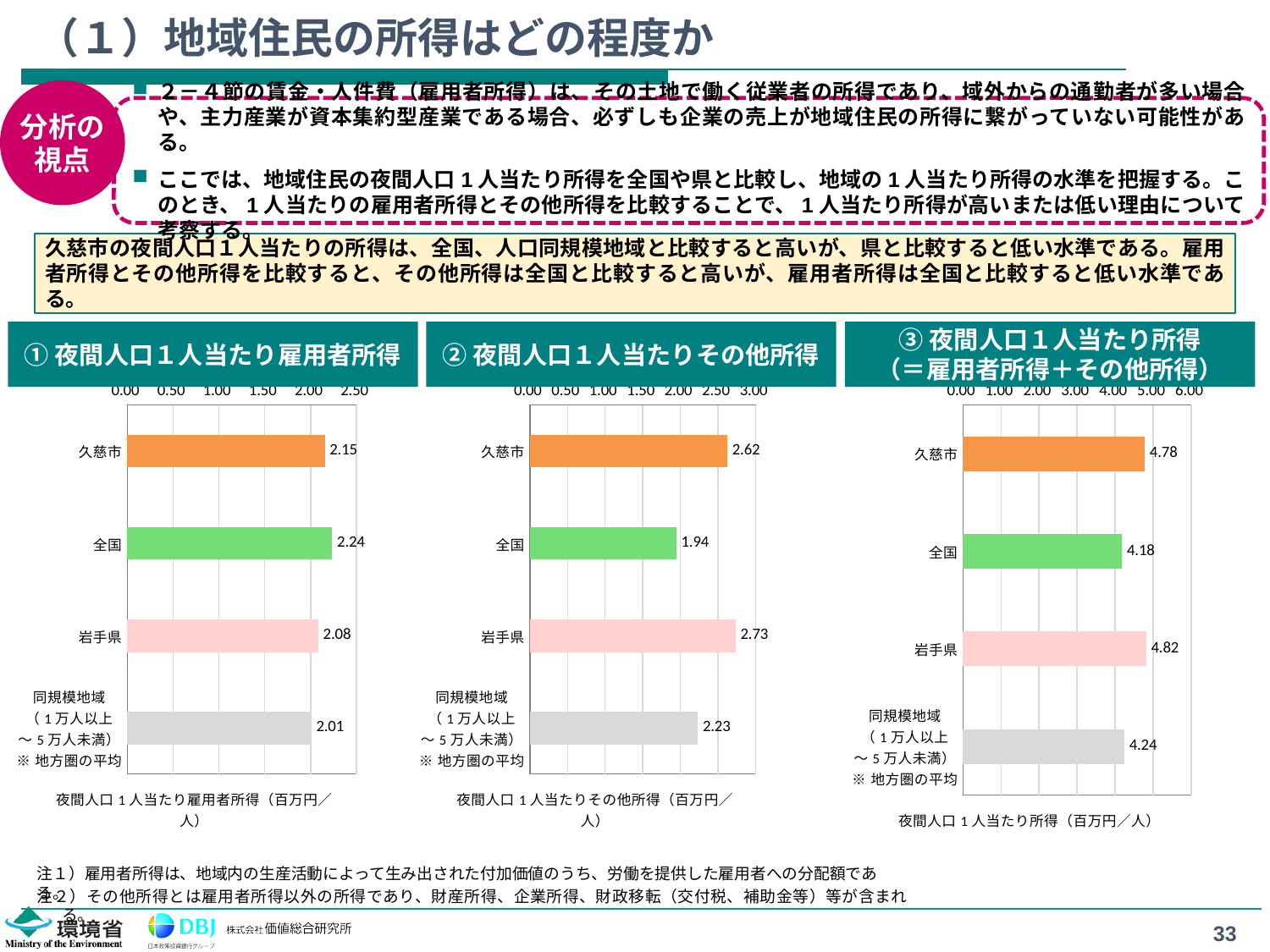

# （１）地域住民の所得はどの程度か
分析の
視点
２－４節の賃金・人件費（雇用者所得）は、その土地で働く従業者の所得であり、域外からの通勤者が多い場合や、主力産業が資本集約型産業である場合、必ずしも企業の売上が地域住民の所得に繋がっていない可能性がある。
ここでは、地域住民の夜間人口1人当たり所得を全国や県と比較し、地域の1人当たり所得の水準を把握する。このとき、1人当たりの雇用者所得とその他所得を比較することで、1人当たり所得が高いまたは低い理由について考察する。
久慈市の夜間人口１人当たりの所得は、全国、人口同規模地域と比較すると高いが、県と比較すると低い水準である。雇用者所得とその他所得を比較すると、その他所得は全国と比較すると高いが、雇用者所得は全国と比較すると低い水準である。
①夜間人口１人当たり雇用者所得
②夜間人口１人当たりその他所得
③夜間人口１人当たり所得
（＝雇用者所得＋その他所得）

### Chart

| Category |  |
|---|---|
| 久慈市 | 2.154409210172242 |
| 全国 | 2.235719476001275 |
| 岩手県 | 2.083136399004975 |
| 同規模地域
（1万人以上
～5万人未満）
※地方圏の平均 | 2.0084877711779106 |

### Chart

| Category |  |
|---|---|
| 久慈市 | 2.623743598537369 |
| 全国 | 1.9447838170341576 |
| 岩手県 | 2.7346834803449465 |
| 同規模地域
（1万人以上
～5万人未満）
※地方圏の平均 | 2.2315872036682944 |

### Chart

| Category |  |
|---|---|
| 久慈市 | 4.778152808709611 |
| 全国 | 4.180503293035432 |
| 岩手県 | 4.817819879349921 |
| 同規模地域
（1万人以上
～5万人未満）
※地方圏の平均 | 4.2400749748462045 |
注１）雇用者所得は、地域内の生産活動によって生み出された付加価値のうち、労働を提供した雇用者への分配額である。
注２）その他所得とは雇用者所得以外の所得であり、財産所得、企業所得、財政移転（交付税、補助金等）等が含まれる。
33